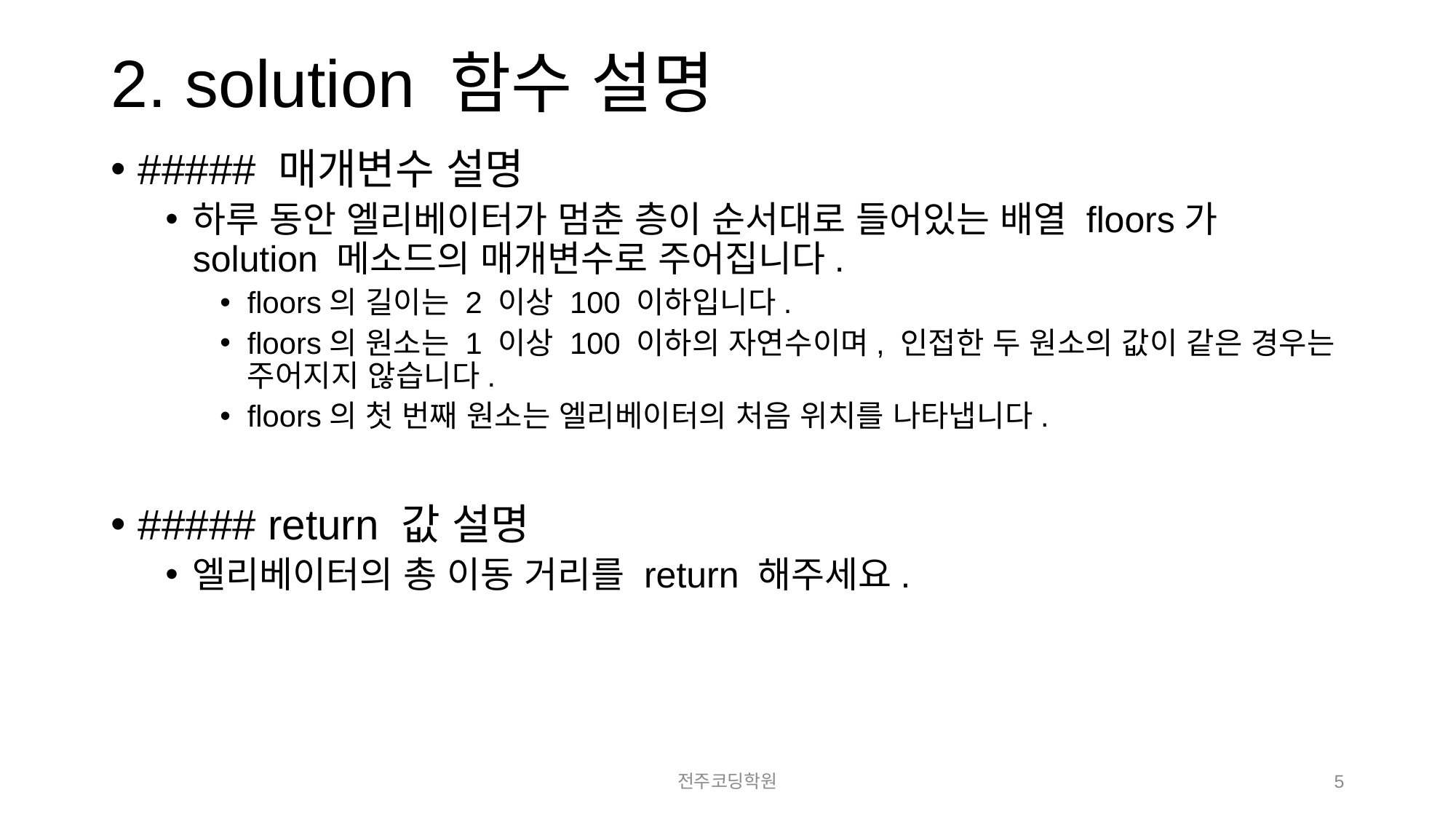

# 2. solution 함수 설명
##### 매개변수 설명
하루 동안 엘리베이터가 멈춘 층이 순서대로 들어있는 배열 floors가 solution 메소드의 매개변수로 주어집니다.
floors의 길이는 2 이상 100 이하입니다.
floors의 원소는 1 이상 100 이하의 자연수이며, 인접한 두 원소의 값이 같은 경우는 주어지지 않습니다.
floors의 첫 번째 원소는 엘리베이터의 처음 위치를 나타냅니다.

##### return 값 설명
엘리베이터의 총 이동 거리를 return 해주세요.
전주코딩학원
5